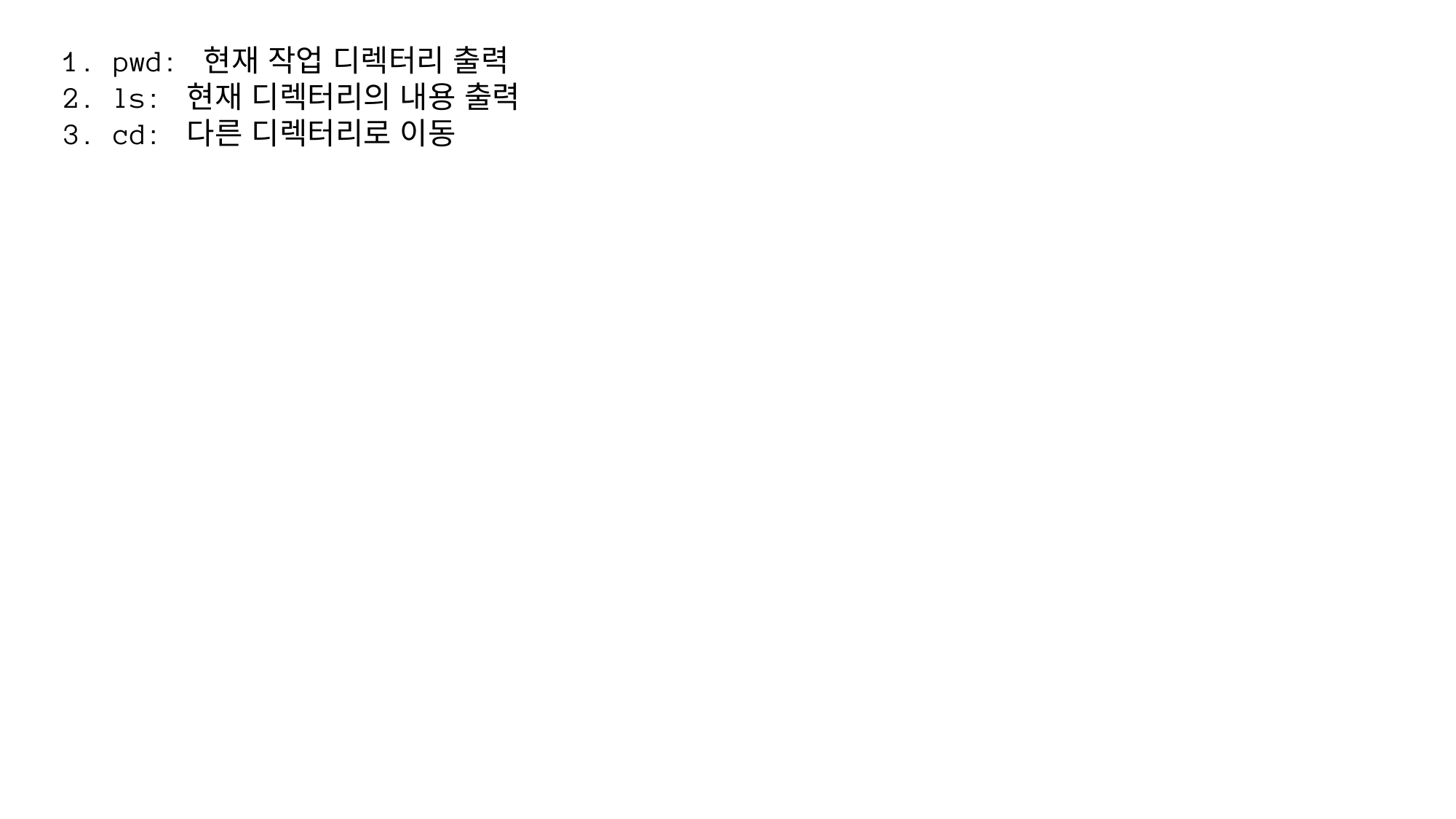

1. pwd: 현재 작업 디렉터리 출력
2. ls: 현재 디렉터리의 내용 출력
3. cd: 다른 디렉터리로 이동